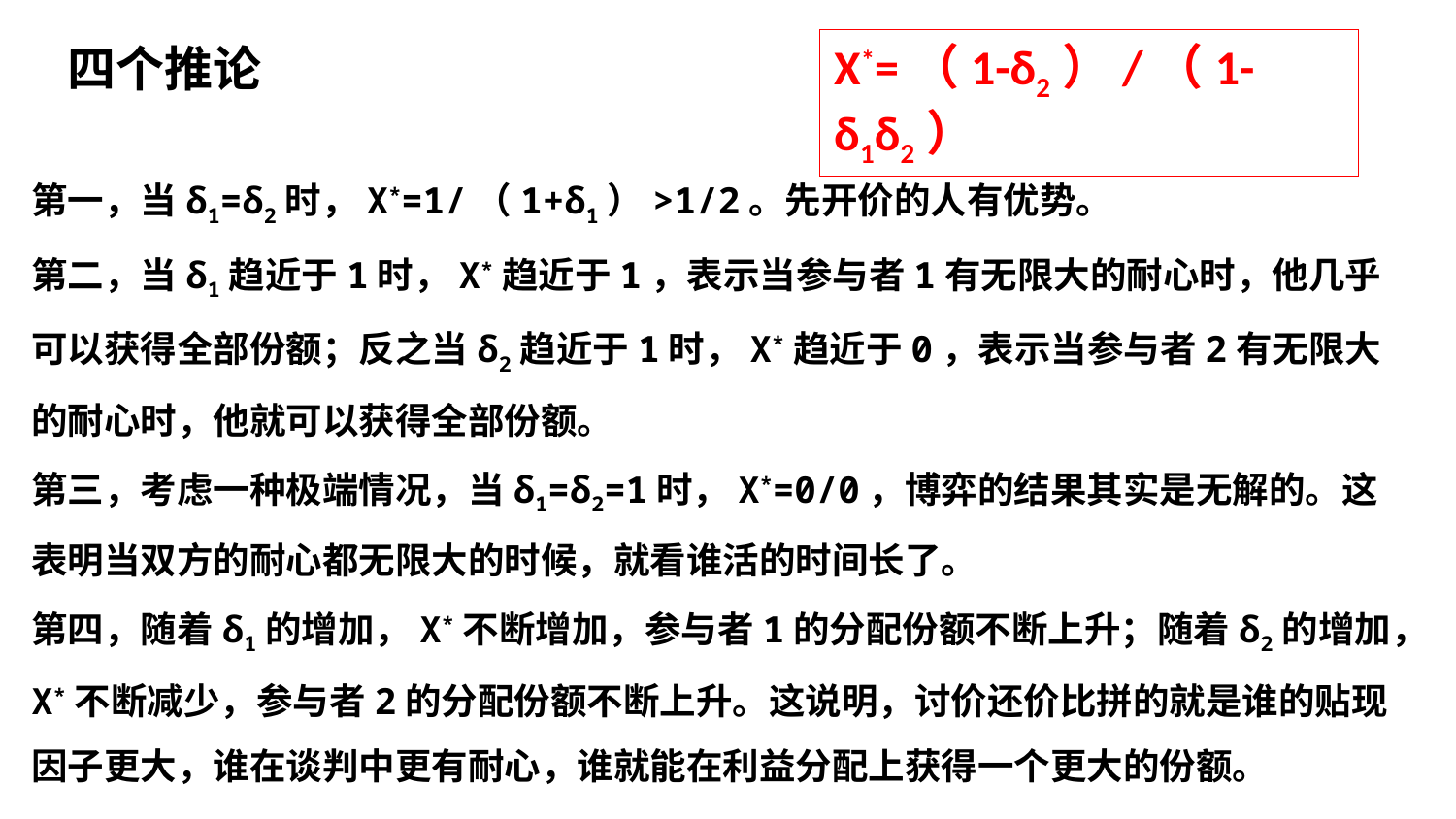

X*=（1-δ2）/（1-δ1δ2）
四个推论
第一，当δ1=δ2时，X*=1/（1+δ1）>1/2。先开价的人有优势。
第二，当δ1趋近于1时，X*趋近于1，表示当参与者1有无限大的耐心时，他几乎可以获得全部份额；反之当δ2趋近于1时，X*趋近于0，表示当参与者2有无限大的耐心时，他就可以获得全部份额。
第三，考虑一种极端情况，当δ1=δ2=1时，X*=0/0，博弈的结果其实是无解的。这表明当双方的耐心都无限大的时候，就看谁活的时间长了。
第四，随着δ1的增加，X*不断增加，参与者1的分配份额不断上升；随着δ2的增加，X*不断减少，参与者2的分配份额不断上升。这说明，讨价还价比拼的就是谁的贴现因子更大，谁在谈判中更有耐心，谁就能在利益分配上获得一个更大的份额。